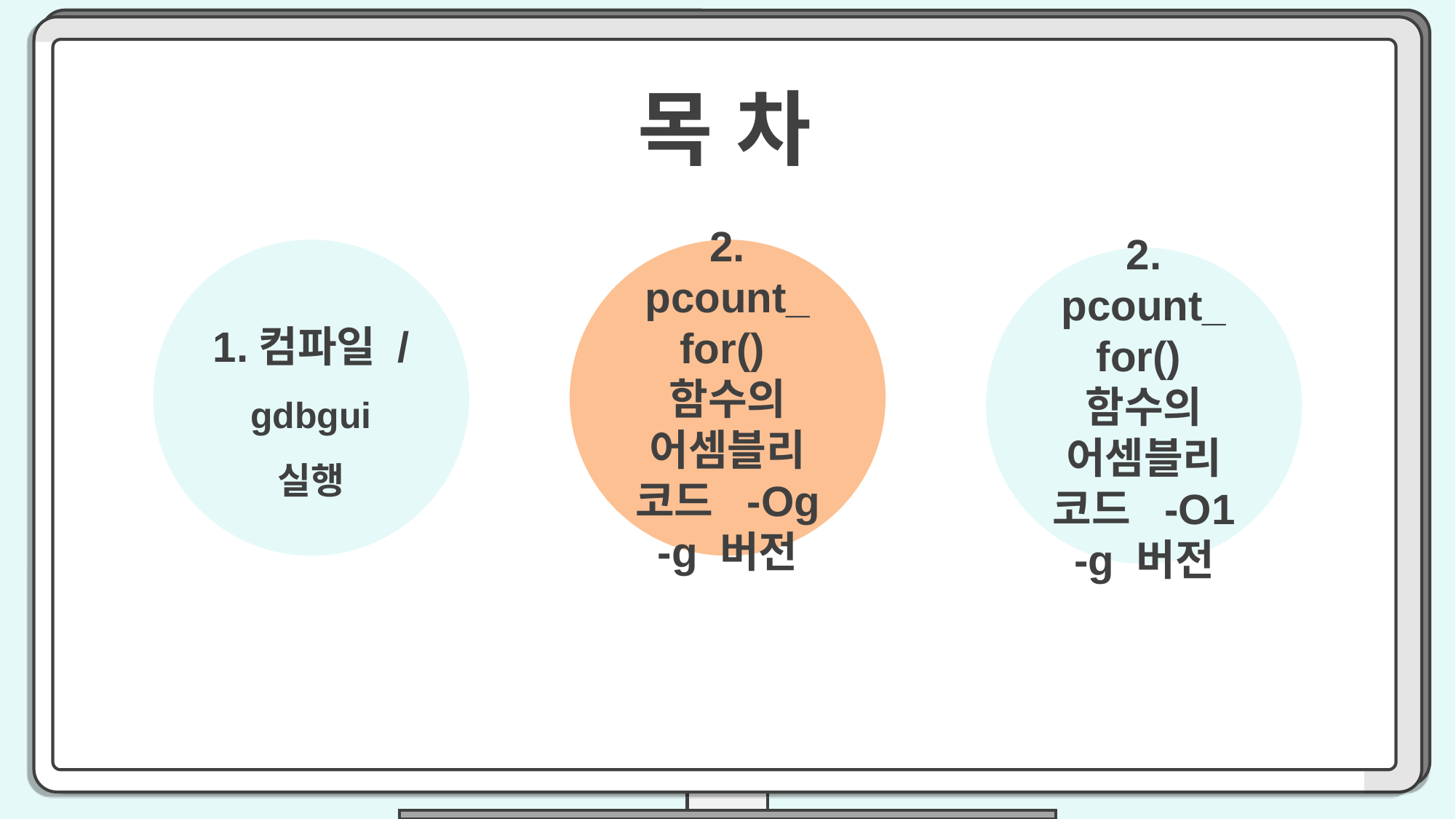

목 차
1.컴파일 /
gdbgui
실행
2. pcount_
for()함수의
어셈블리 코드  -Og -g 버전
2. pcount_
for()함수의
어셈블리 코드  -O1 -g 버전